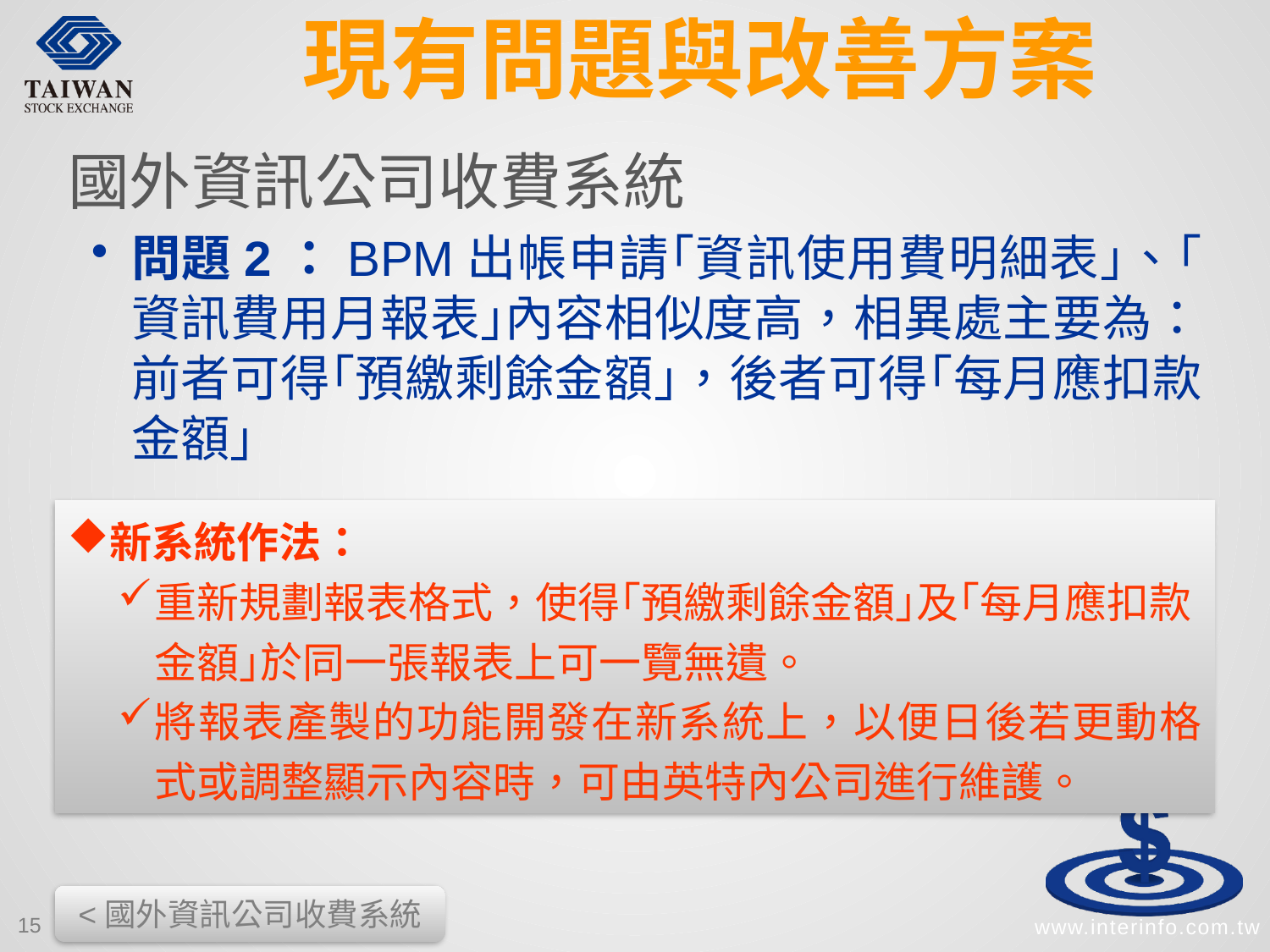

# 現有問題與改善方案
國外資訊公司收費系統
問題2：BPM出帳申請｢資訊使用費明細表｣、｢資訊費用月報表｣內容相似度高，相異處主要為：前者可得｢預繳剩餘金額｣，後者可得｢每月應扣款金額｣

新系統作法：
重新規劃報表格式，使得｢預繳剩餘金額｣及｢每月應扣款金額｣於同一張報表上可一覽無遺。
將報表產製的功能開發在新系統上，以便日後若更動格式或調整顯示內容時，可由英特內公司進行維護。
<國外資訊公司收費系統